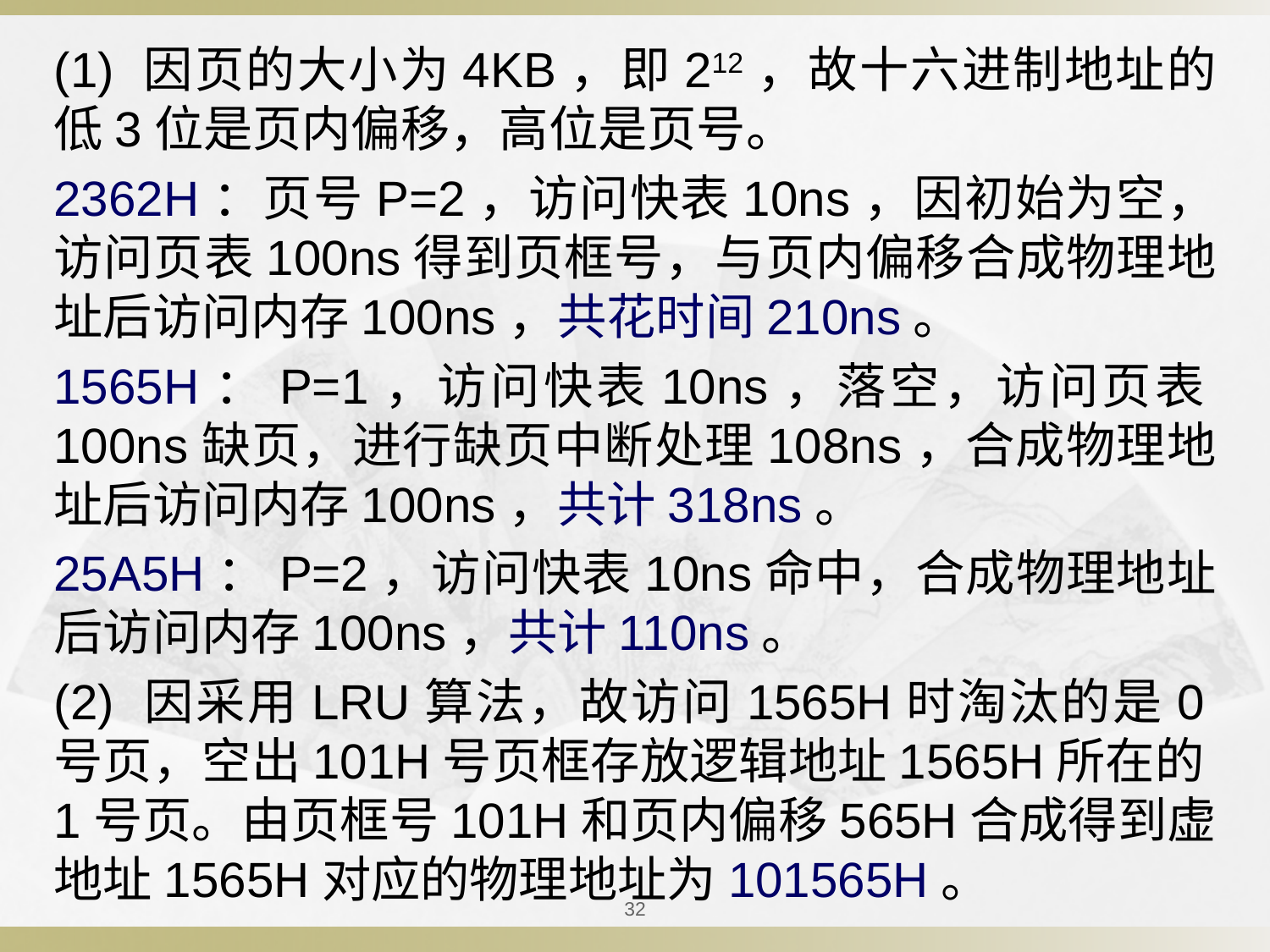

(1) 因页的大小为4KB，即212，故十六进制地址的低3位是页内偏移，高位是页号。
2362H：页号P=2，访问快表10ns，因初始为空，访问页表100ns得到页框号，与页内偏移合成物理地址后访问内存100ns，共花时间210ns。
1565H：P=1，访问快表10ns，落空，访问页表100ns缺页，进行缺页中断处理108ns，合成物理地址后访问内存100ns，共计318ns。
25A5H：P=2，访问快表10ns命中，合成物理地址后访问内存100ns，共计110ns。
(2) 因采用LRU算法，故访问1565H时淘汰的是0号页，空出101H号页框存放逻辑地址1565H所在的1号页。由页框号101H和页内偏移565H合成得到虚地址1565H对应的物理地址为101565H。
32